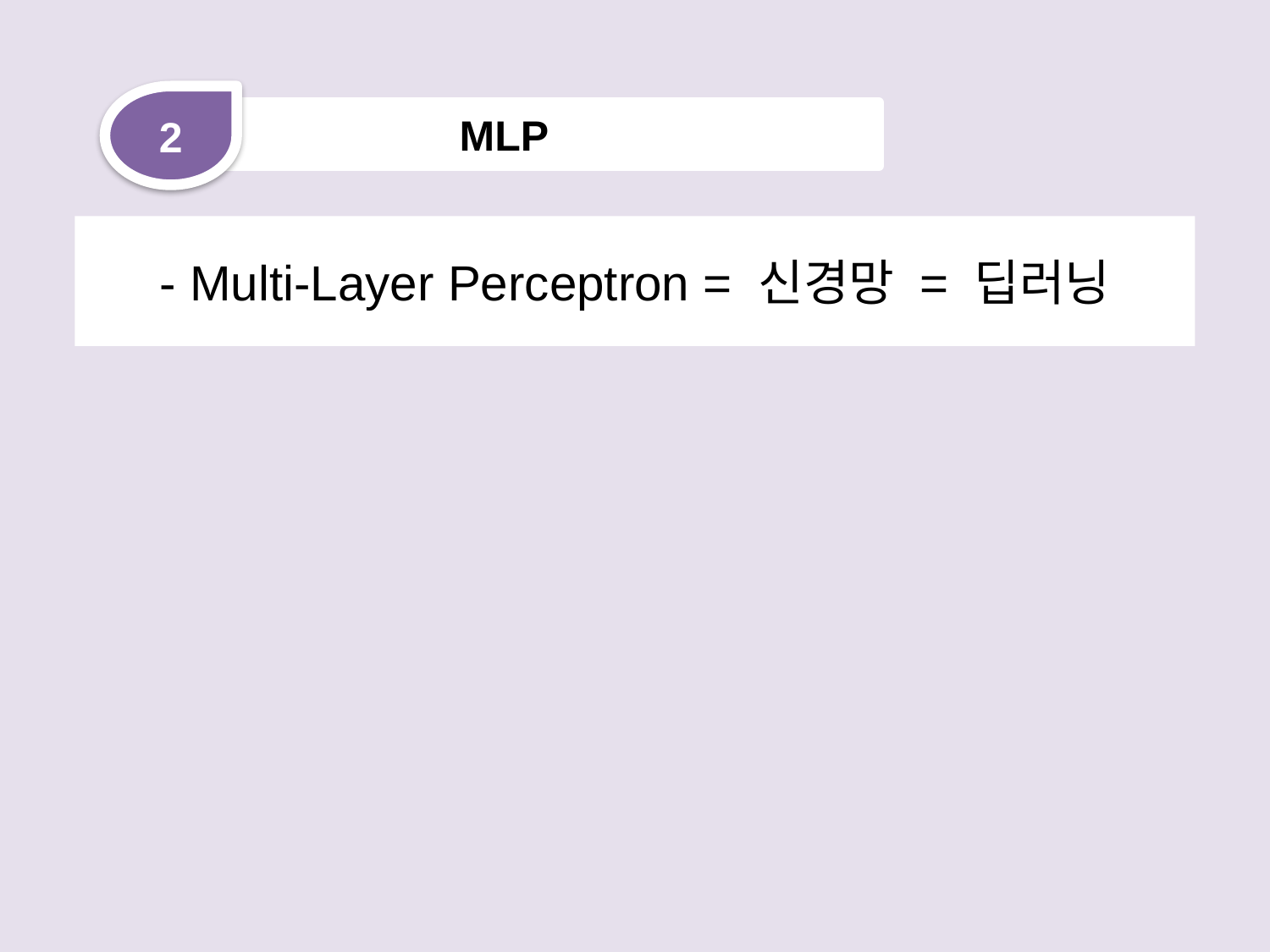

2
MLP

- Multi-Layer Perceptron = 신경망 = 딥러닝